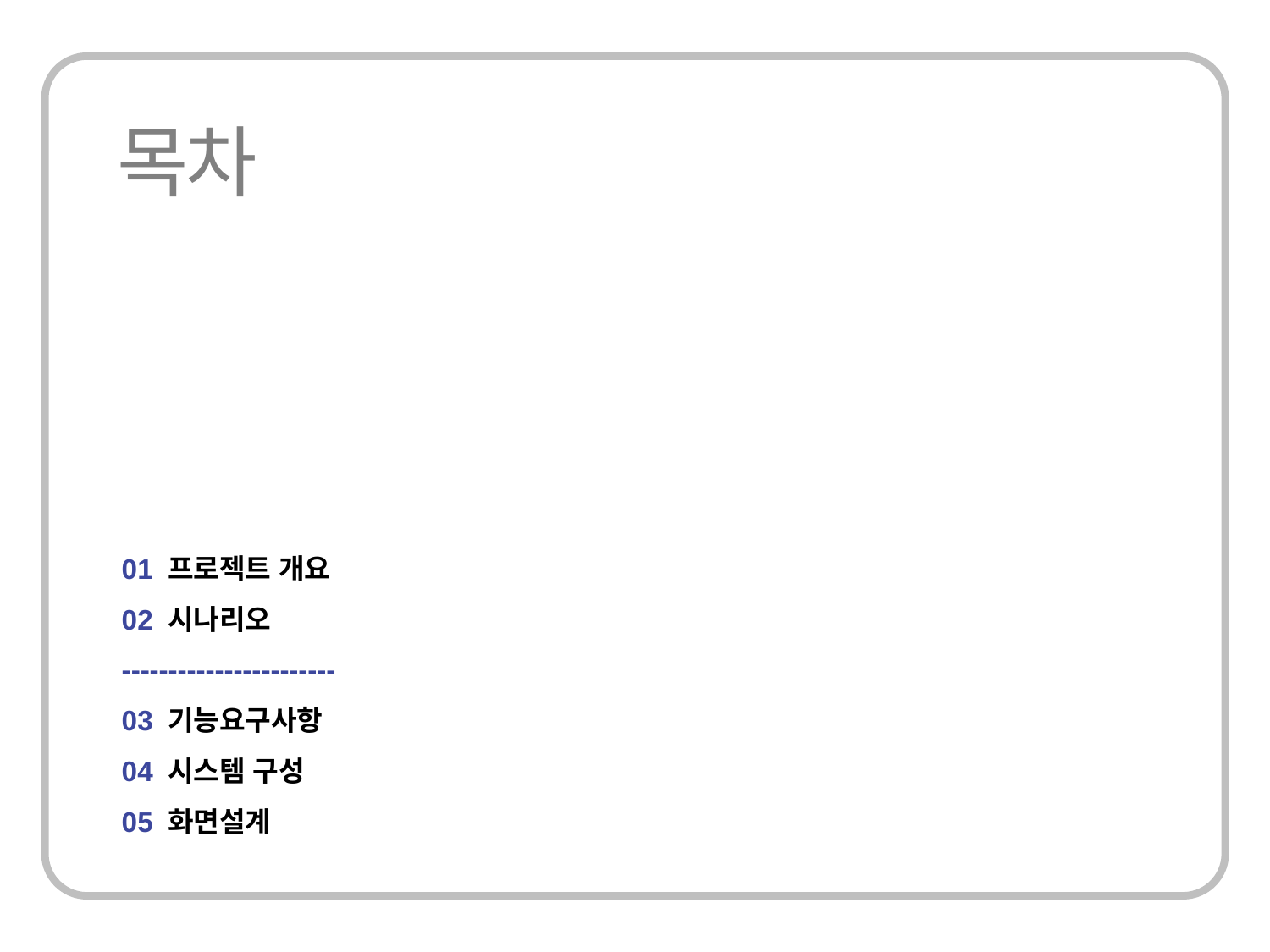

01 프로젝트 개요
02 시나리오
-----------------------
03 기능요구사항
04 시스템 구성
05 화면설계